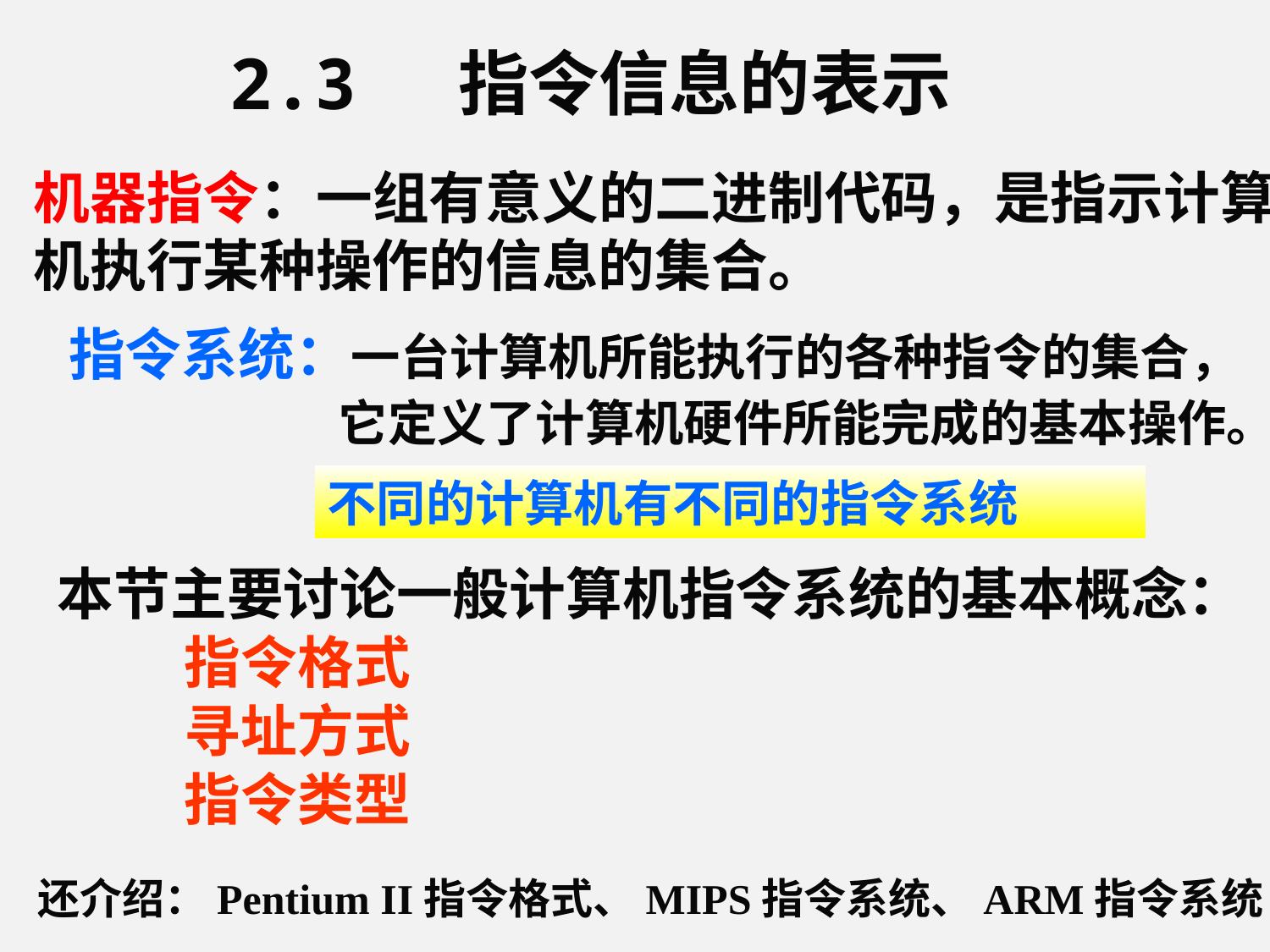

2.3  指令信息的表示
机器指令：一组有意义的二进制代码，是指示计算机执行某种操作的信息的集合。
指令系统：一台计算机所能执行的各种指令的集合，
                       它定义了计算机硬件所能完成的基本操作。
不同的计算机有不同的指令系统
本节主要讨论一般计算机指令系统的基本概念：
	指令格式
	寻址方式
	指令类型
还介绍：Pentium II指令格式、MIPS指令系统、ARM指令系统